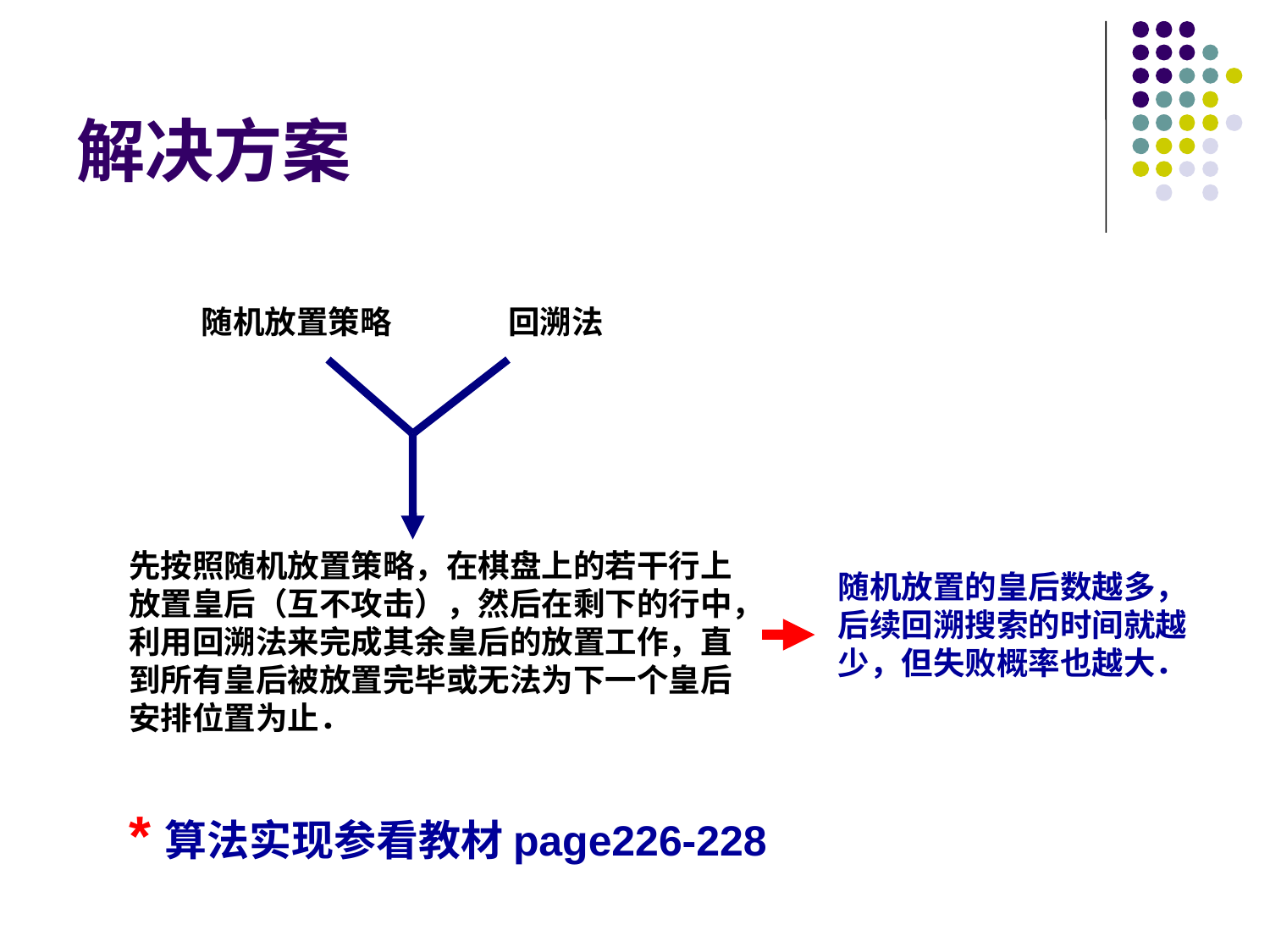

# 解决方案
随机放置策略
回溯法

先按照随机放置策略，在棋盘上的若干行上放置皇后（互不攻击），然后在剩下的行中，利用回溯法来完成其余皇后的放置工作，直到所有皇后被放置完毕或无法为下一个皇后安排位置为止．
随机放置的皇后数越多，后续回溯搜索的时间就越少，但失败概率也越大．

*算法实现参看教材page226-228